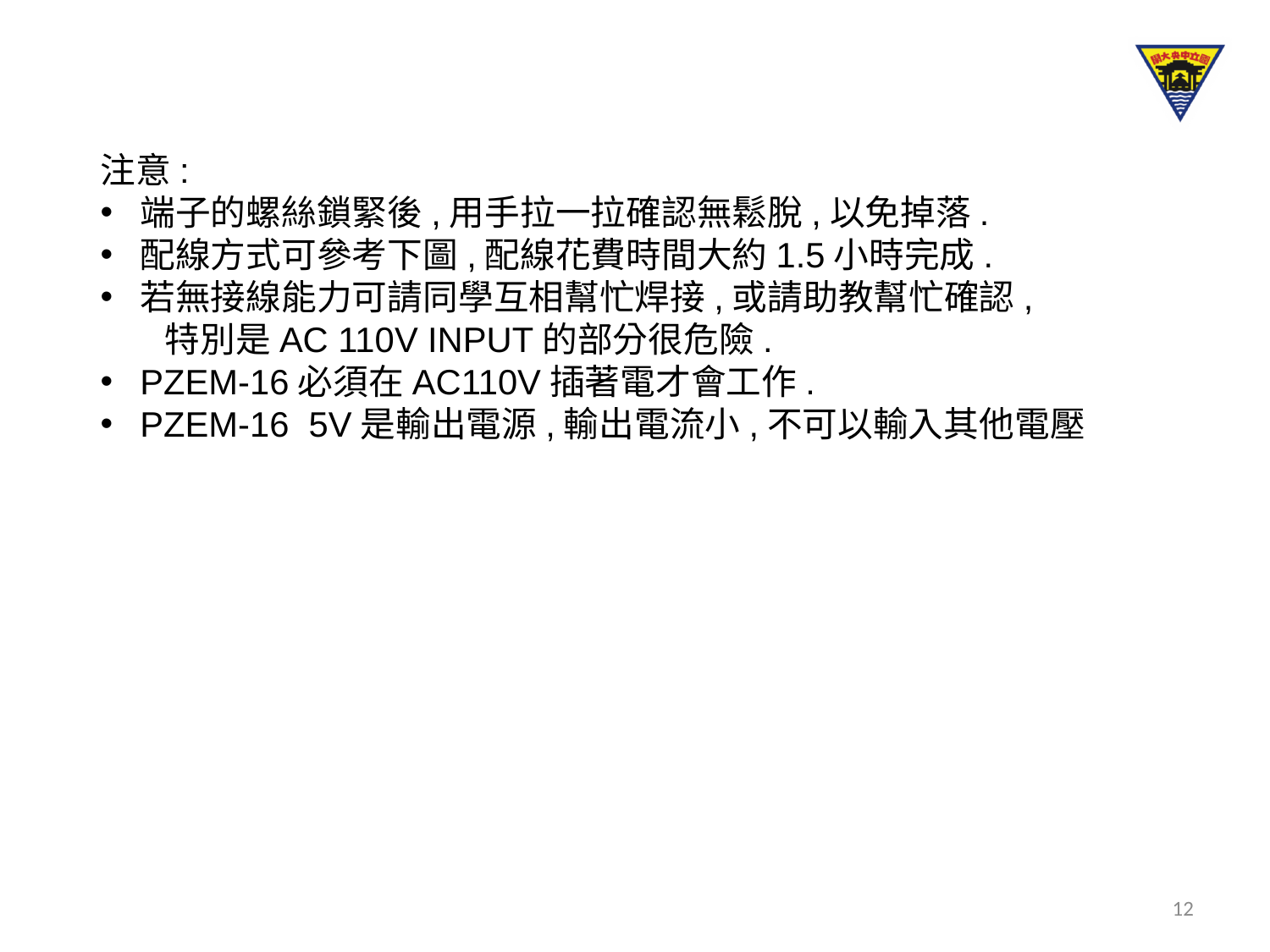

注意:
端子的螺絲鎖緊後,用手拉一拉確認無鬆脫,以免掉落.
配線方式可參考下圖,配線花費時間大約1.5小時完成.
若無接線能力可請同學互相幫忙焊接,或請助教幫忙確認,
     特別是AC 110V INPUT的部分很危險.
PZEM-16必須在AC110V插著電才會工作.
PZEM-16  5V是輸出電源,輸出電流小,不可以輸入其他電壓

12